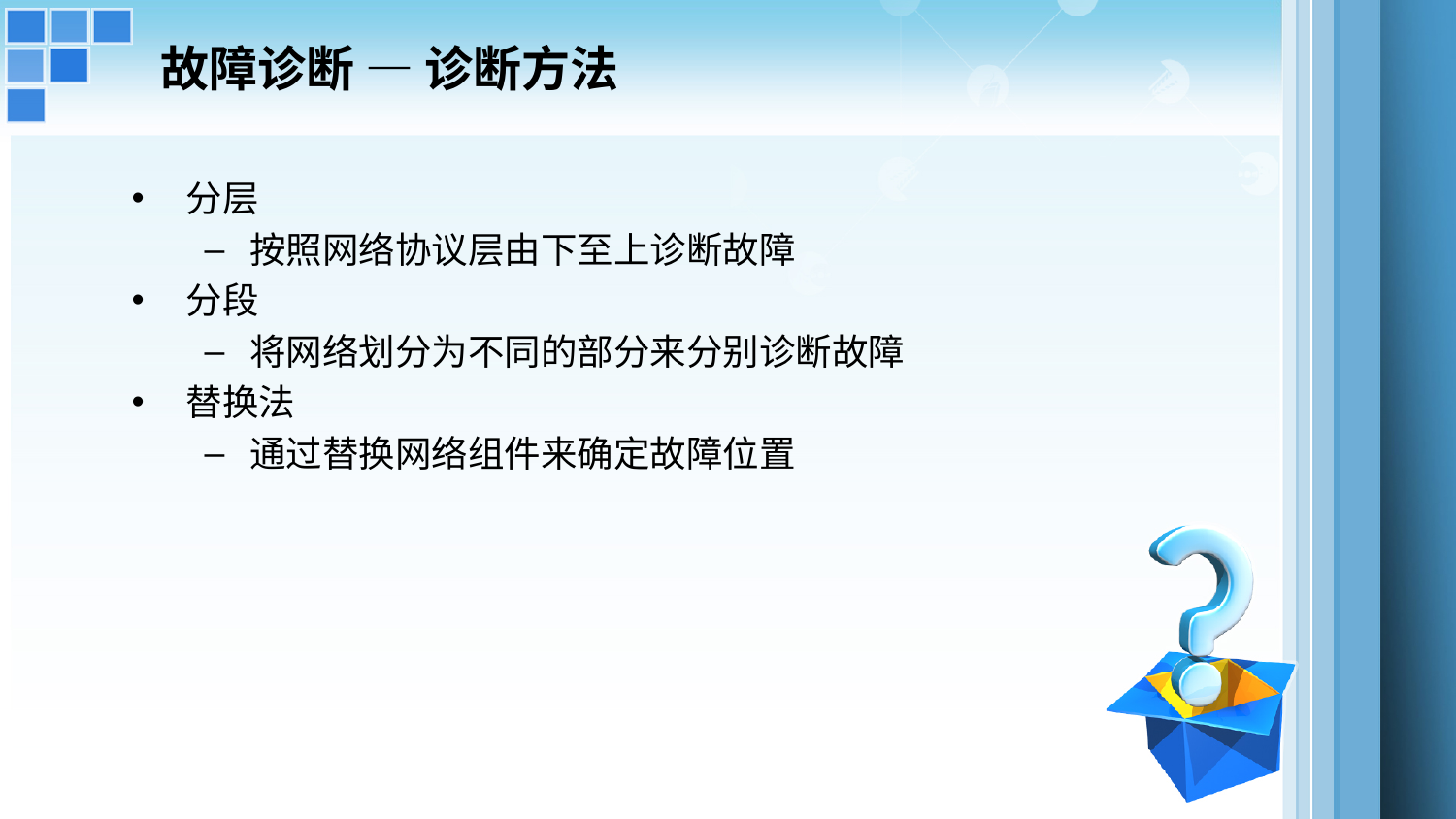

故障诊断 — 诊断方法
分层
按照网络协议层由下至上诊断故障
分段
将网络划分为不同的部分来分别诊断故障
替换法
通过替换网络组件来确定故障位置